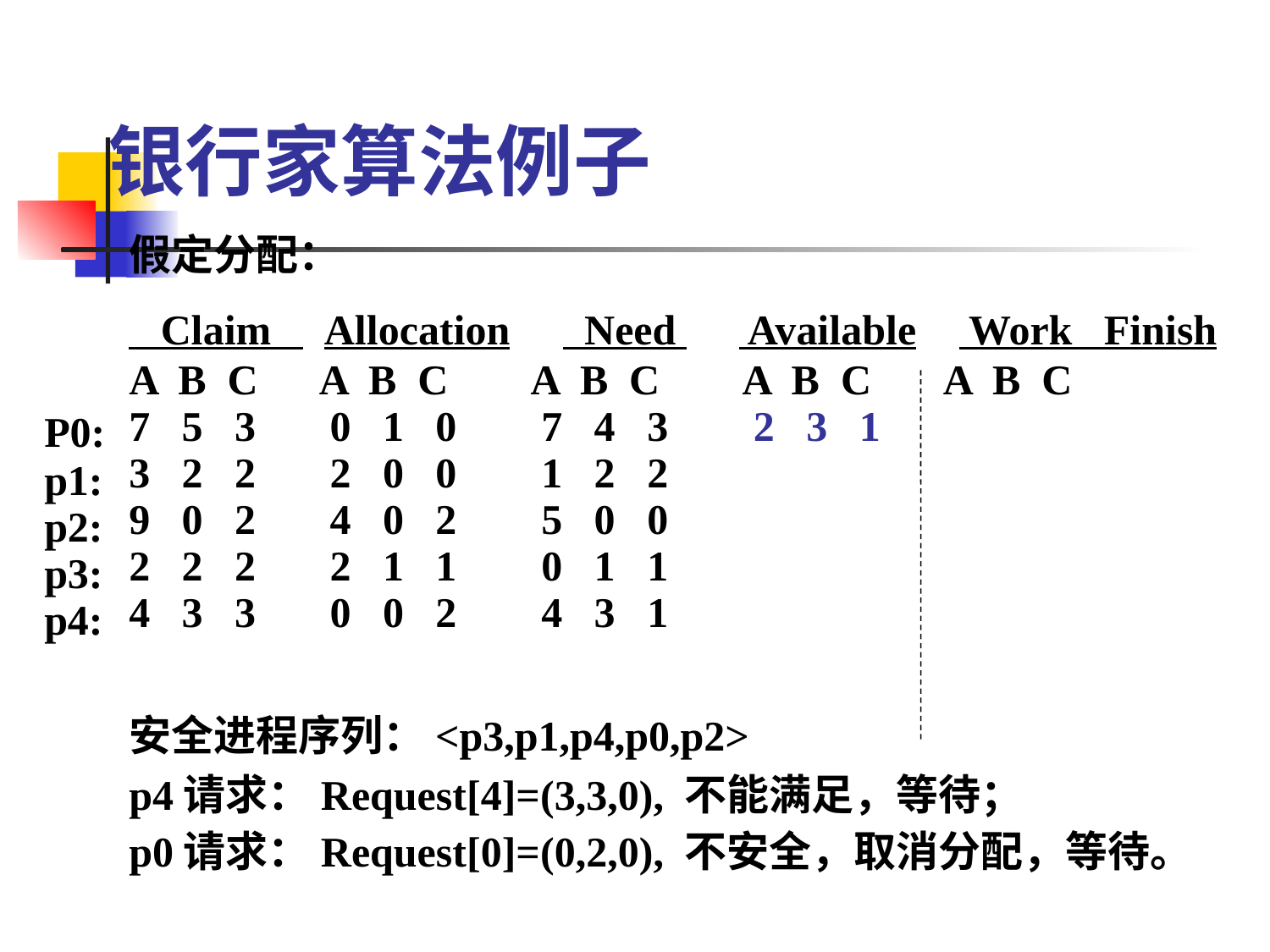

# 银行家算法例子
假定分配：
   Claim     Allocation       Need       Available     Work   Finish
A  B  C      A  B  C        A  B  C        A  B  C       A  B  C
7   5   3       0   1   0        7   4   3        2   3   1
3   2   2       2   0   0        1   2   2
9   0   2       4   0   2        5   0   0
2   2   2       2   1   1        0   1   1
4   3   3       0   0   2        4   3   1

P0:
p1:
p2:
p3:
p4:
安全进程序列：<p3,p1,p4,p0,p2>
p4请求：Request[4]=(3,3,0), 不能满足，等待；
p0请求：Request[0]=(0,2,0), 不安全，取消分配，等待。